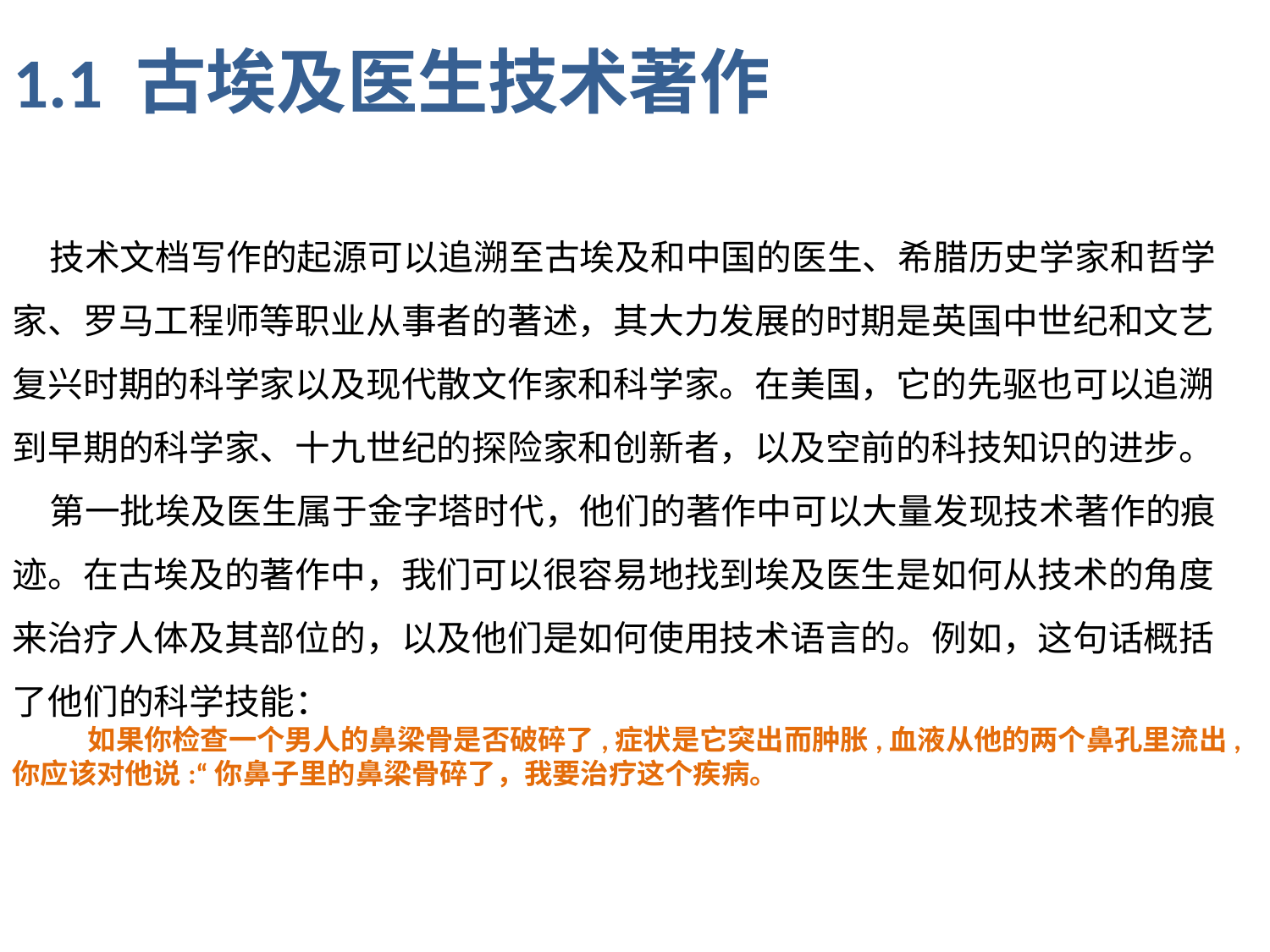

# 1.1 古埃及医生技术著作
技术文档写作的起源可以追溯至古埃及和中国的医生、希腊历史学家和哲学家、罗马工程师等职业从事者的著述，其大力发展的时期是英国中世纪和文艺复兴时期的科学家以及现代散文作家和科学家。在美国，它的先驱也可以追溯到早期的科学家、十九世纪的探险家和创新者，以及空前的科技知识的进步。
第一批埃及医生属于金字塔时代，他们的著作中可以大量发现技术著作的痕迹。在古埃及的著作中，我们可以很容易地找到埃及医生是如何从技术的角度来治疗人体及其部位的，以及他们是如何使用技术语言的。例如，这句话概括了他们的科学技能：
     如果你检查一个男人的鼻梁骨是否破碎了,症状是它突出而肿胀,血液从他的两个鼻孔里流出,你应该对他说:“你鼻子里的鼻梁骨碎了，我要治疗这个疾病。